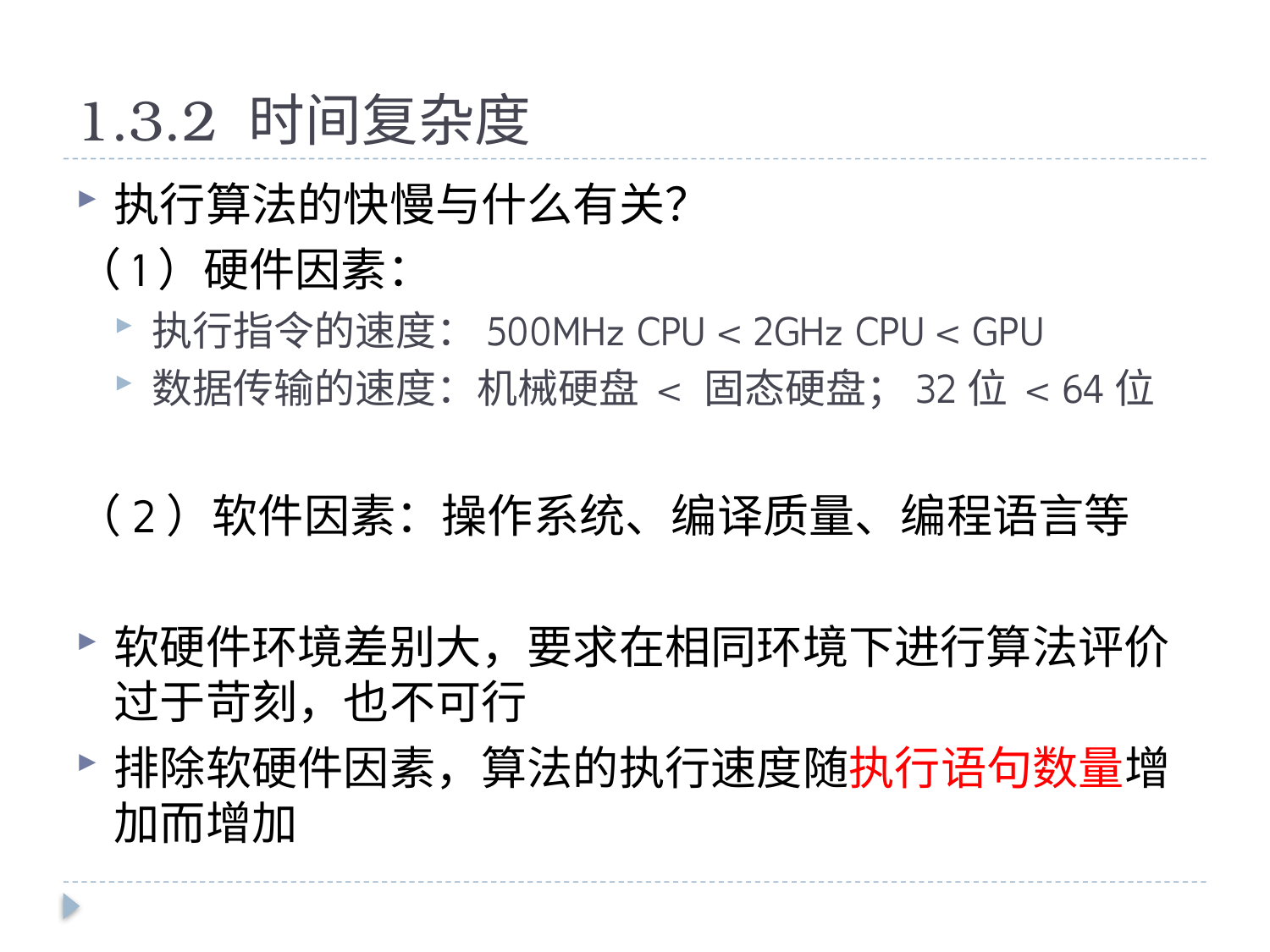

# 1.3.2 时间复杂度
执行算法的快慢与什么有关？
（1）硬件因素：
执行指令的速度：500MHz CPU < 2GHz CPU < GPU
数据传输的速度：机械硬盘 < 固态硬盘；32位 < 64位

（2）软件因素：操作系统、编译质量、编程语言等

软硬件环境差别大，要求在相同环境下进行算法评价过于苛刻，也不可行
排除软硬件因素，算法的执行速度随执行语句数量增加而增加